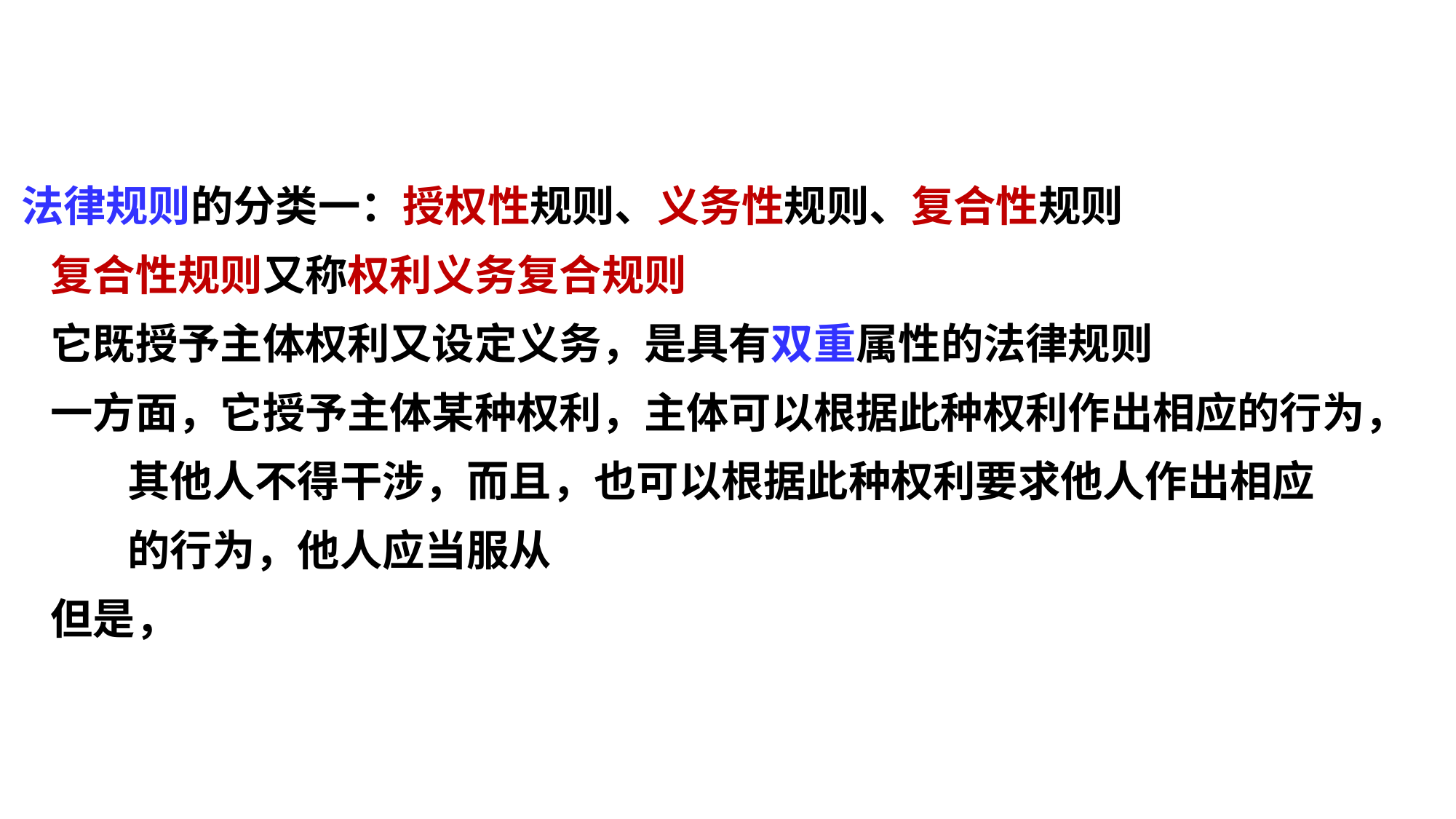

法律规则的分类一：授权性规则、义务性规则、复合性规则
  复合性规则又称权利义务复合规则
  它既授予主体权利又设定义务，是具有双重属性的法律规则
  一方面，它授予主体某种权利，主体可以根据此种权利作出相应的行为，
          其他人不得干涉，而且，也可以根据此种权利要求他人作出相应
          的行为，他人应当服从
  但是，